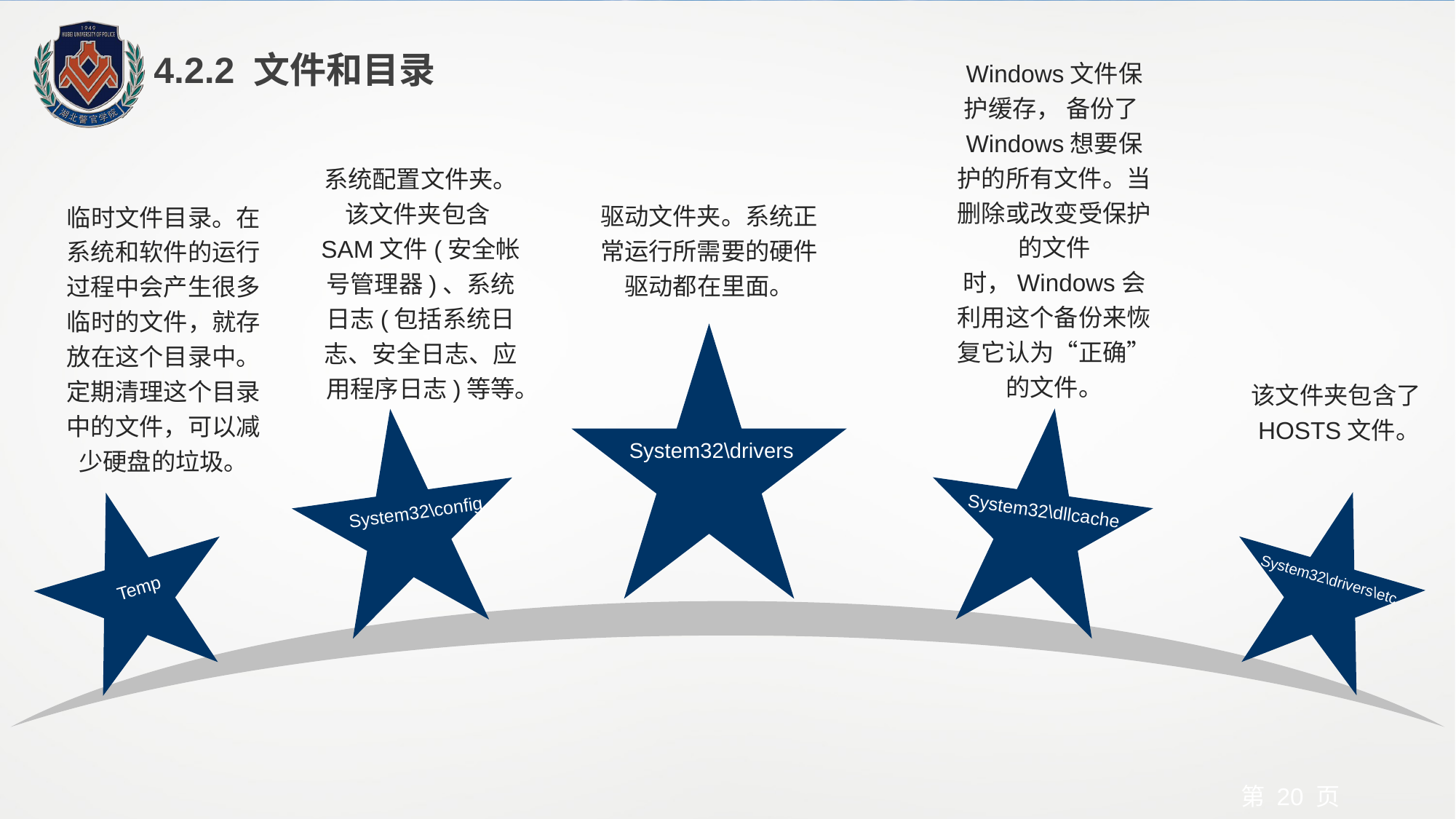

4.2.2 文件和目录
Windows文件保护缓存， 备份了Windows想要保护的所有文件。当删除或改变受保护的文件时，Windows会利用这个备份来恢复它认为“正确”的文件。
系统配置文件夹。该文件夹包含SAM文件(安全帐号管理器)、系统日志(包括系统日志、安全日志、应用程序日志)等等。
驱动文件夹。系统正常运行所需要的硬件驱动都在里面。
临时文件目录。在系统和软件的运行过程中会产生很多临时的文件，就存放在这个目录中。定期清理这个目录中的文件，可以减少硬盘的垃圾。

 System32\drivers
该文件夹包含了HOSTS文件。

System32\config

System32\dllcache

 System32\drivers\etc

 Temp